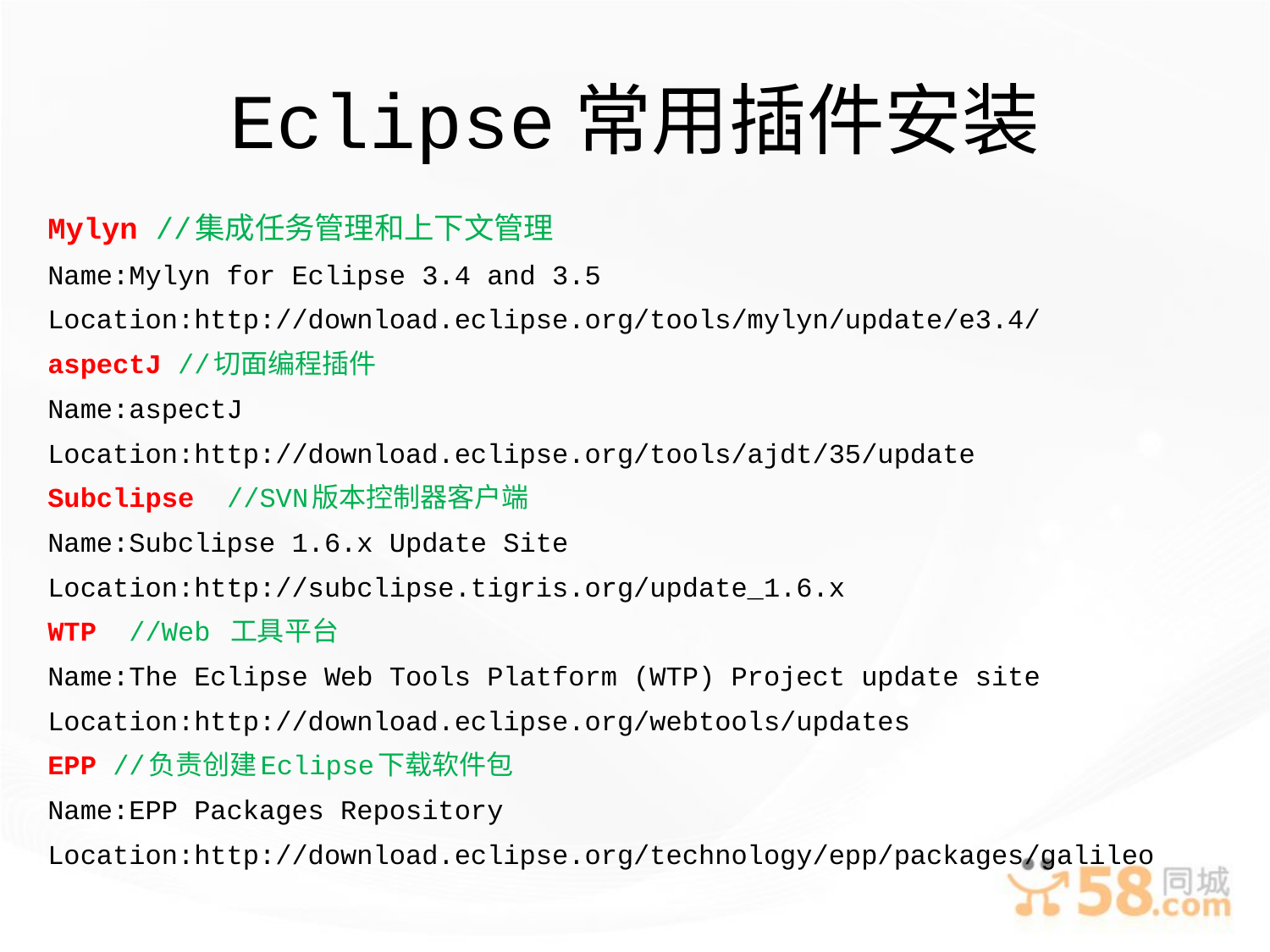

# Eclipse常用插件安装
Mylyn //集成任务管理和上下文管理
Name:Mylyn for Eclipse 3.4 and 3.5
Location:http://download.eclipse.org/tools/mylyn/update/e3.4/
aspectJ //切面编程插件
Name:aspectJ
Location:http://download.eclipse.org/tools/ajdt/35/update
Subclipse  //SVN版本控制器客户端
Name:Subclipse 1.6.x Update Site
Location:http://subclipse.tigris.org/update_1.6.x
WTP  //Web 工具平台
Name:The Eclipse Web Tools Platform (WTP) Project update site
Location:http://download.eclipse.org/webtools/updates
EPP //负责创建Eclipse下载软件包
Name:EPP Packages Repository
Location:http://download.eclipse.org/technology/epp/packages/galileo